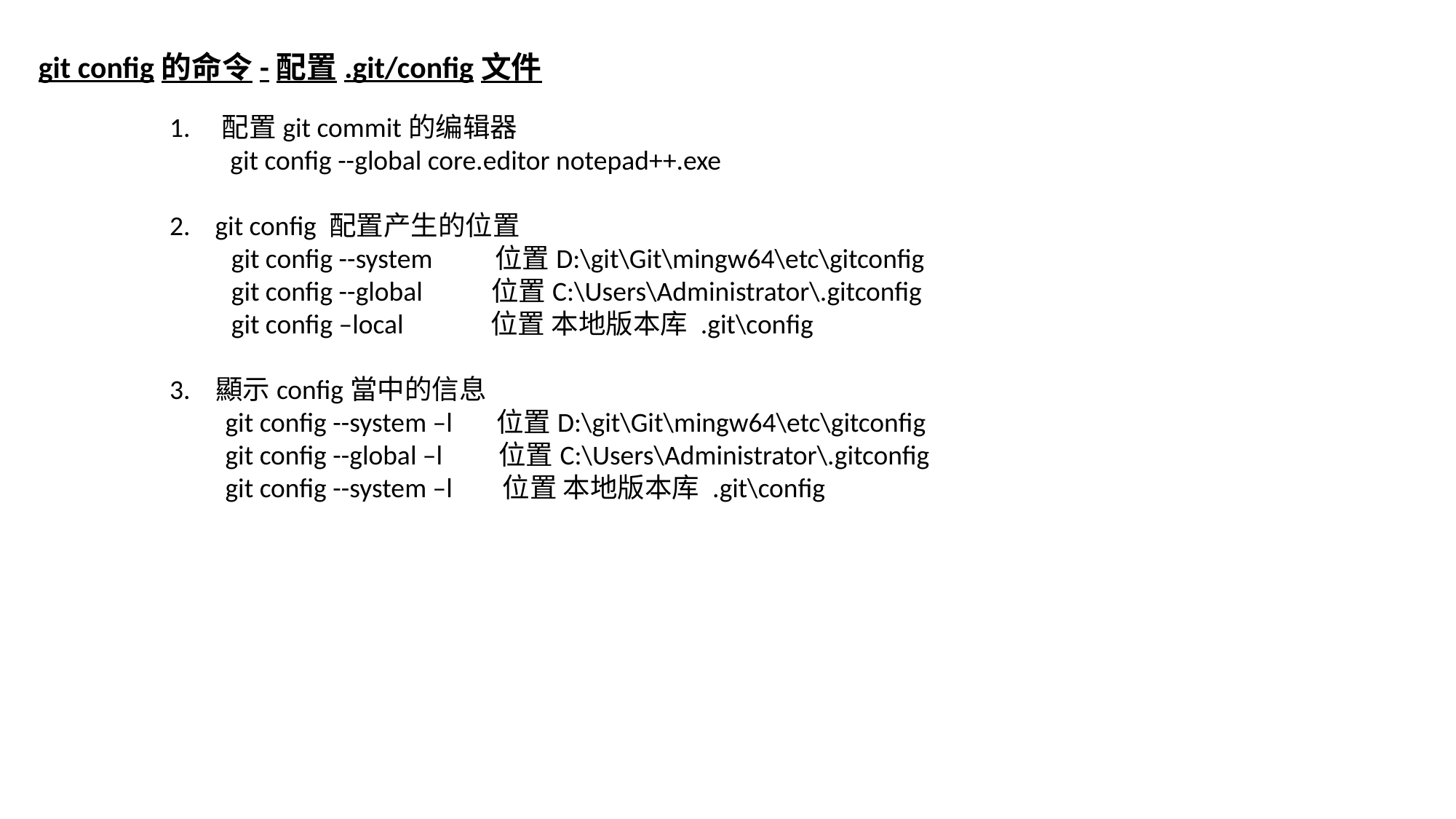

git config的命令-配置.git/config文件
1.    配置git commit的编辑器
 git config --global core.editor notepad++.exe

2.    git config 配置产生的位置
          git config --system         位置D:\git\Git\mingw64\etc\gitconfig
          git config --global          位置C:\Users\Administrator\.gitconfig
          git config –local             位置 本地版本库 .git\config

3.   顯示config當中的信息
         git config --system –l      位置D:\git\Git\mingw64\etc\gitconfig
         git config --global –l        位置C:\Users\Administrator\.gitconfig
         git config --system –l       位置 本地版本库 .git\config